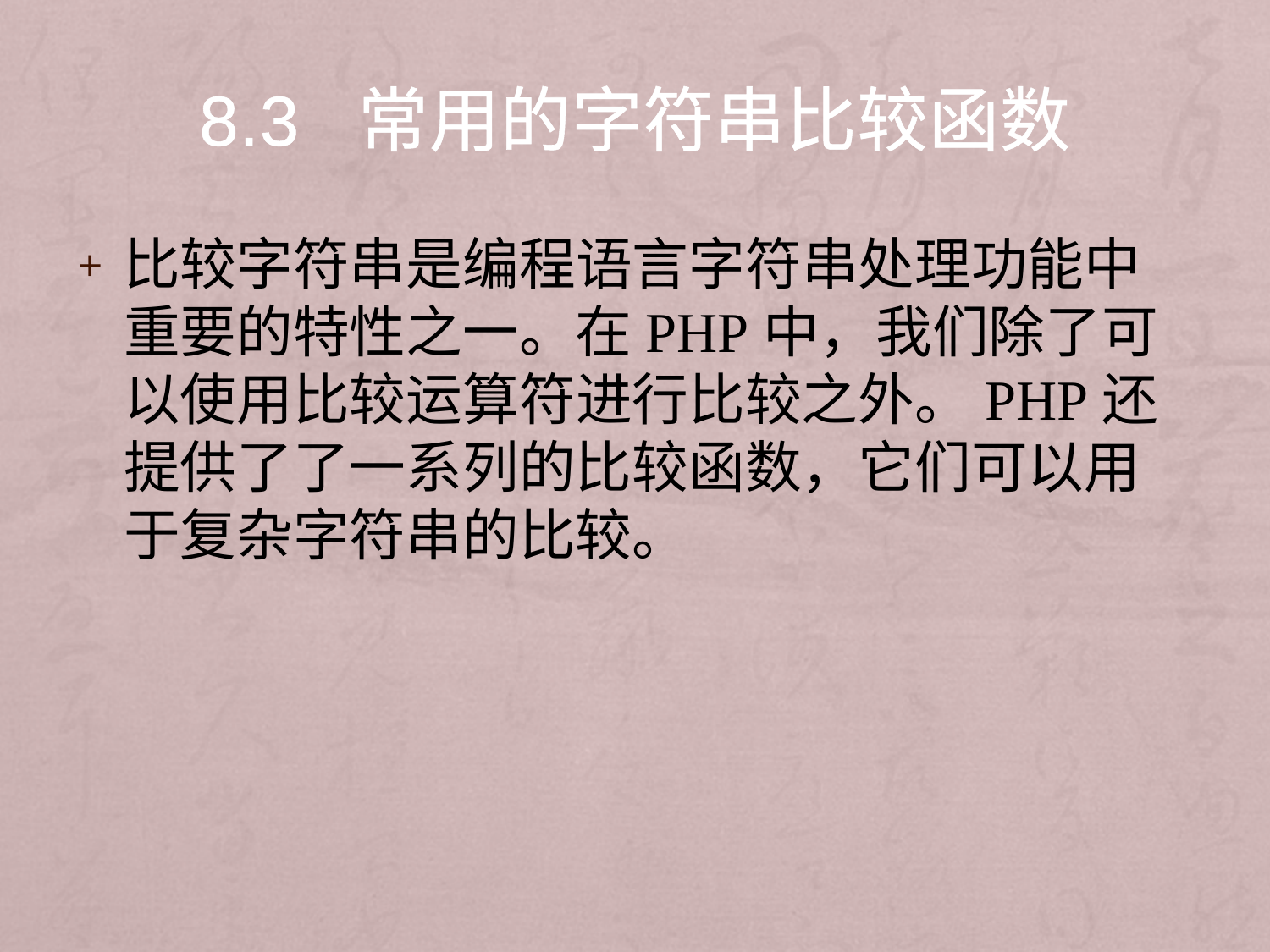

# 8.3  常用的字符串比较函数
比较字符串是编程语言字符串处理功能中重要的特性之一。在PHP中，我们除了可以使用比较运算符进行比较之外。PHP还提供了了一系列的比较函数，它们可以用于复杂字符串的比较。